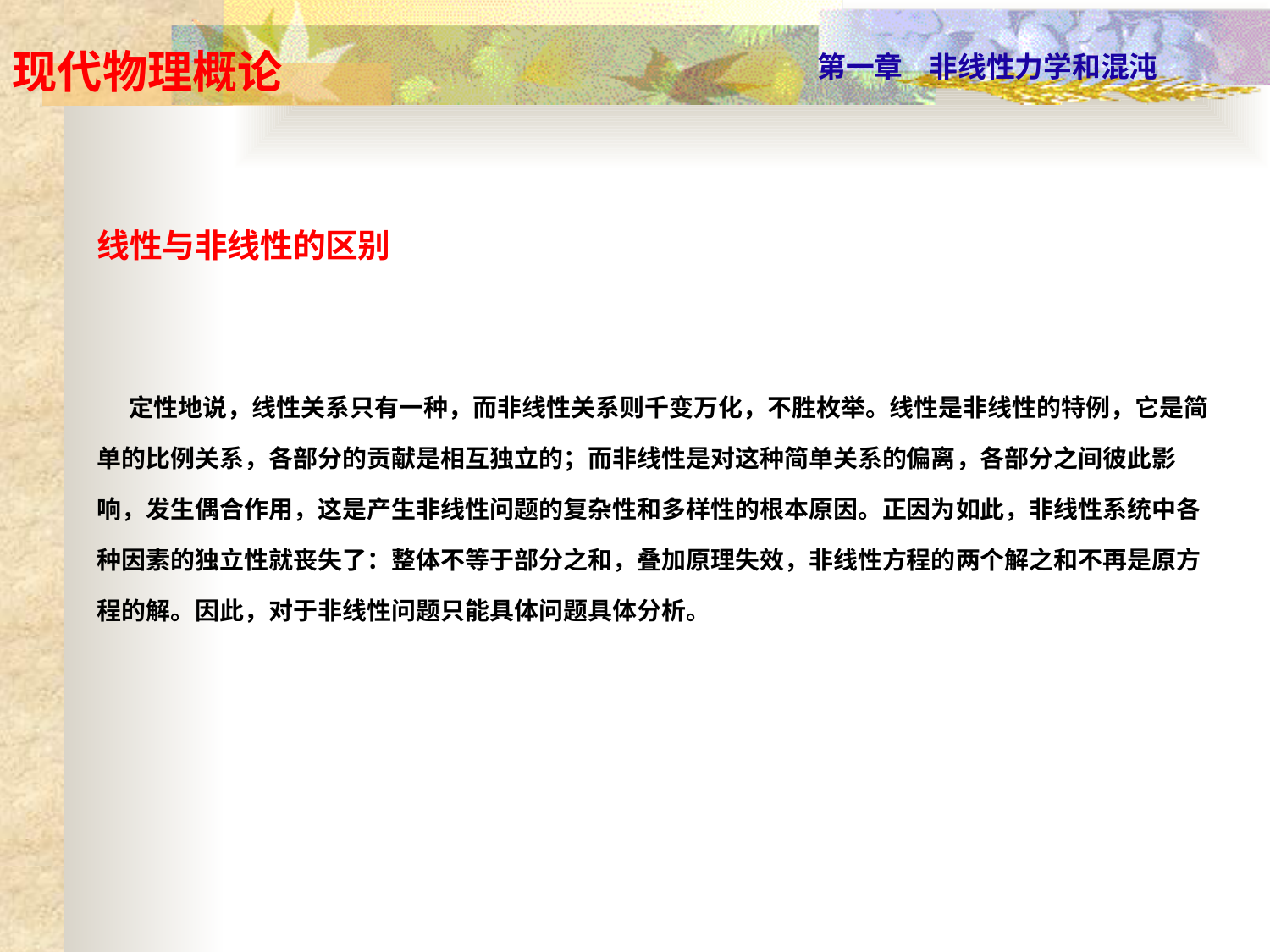

线性与非线性的区别
    定性地说，线性关系只有一种，而非线性关系则千变万化，不胜枚举。线性是非线性的特例，它是简单的比例关系，各部分的贡献是相互独立的；而非线性是对这种简单关系的偏离，各部分之间彼此影响，发生偶合作用，这是产生非线性问题的复杂性和多样性的根本原因。正因为如此，非线性系统中各种因素的独立性就丧失了：整体不等于部分之和，叠加原理失效，非线性方程的两个解之和不再是原方程的解。因此，对于非线性问题只能具体问题具体分析。